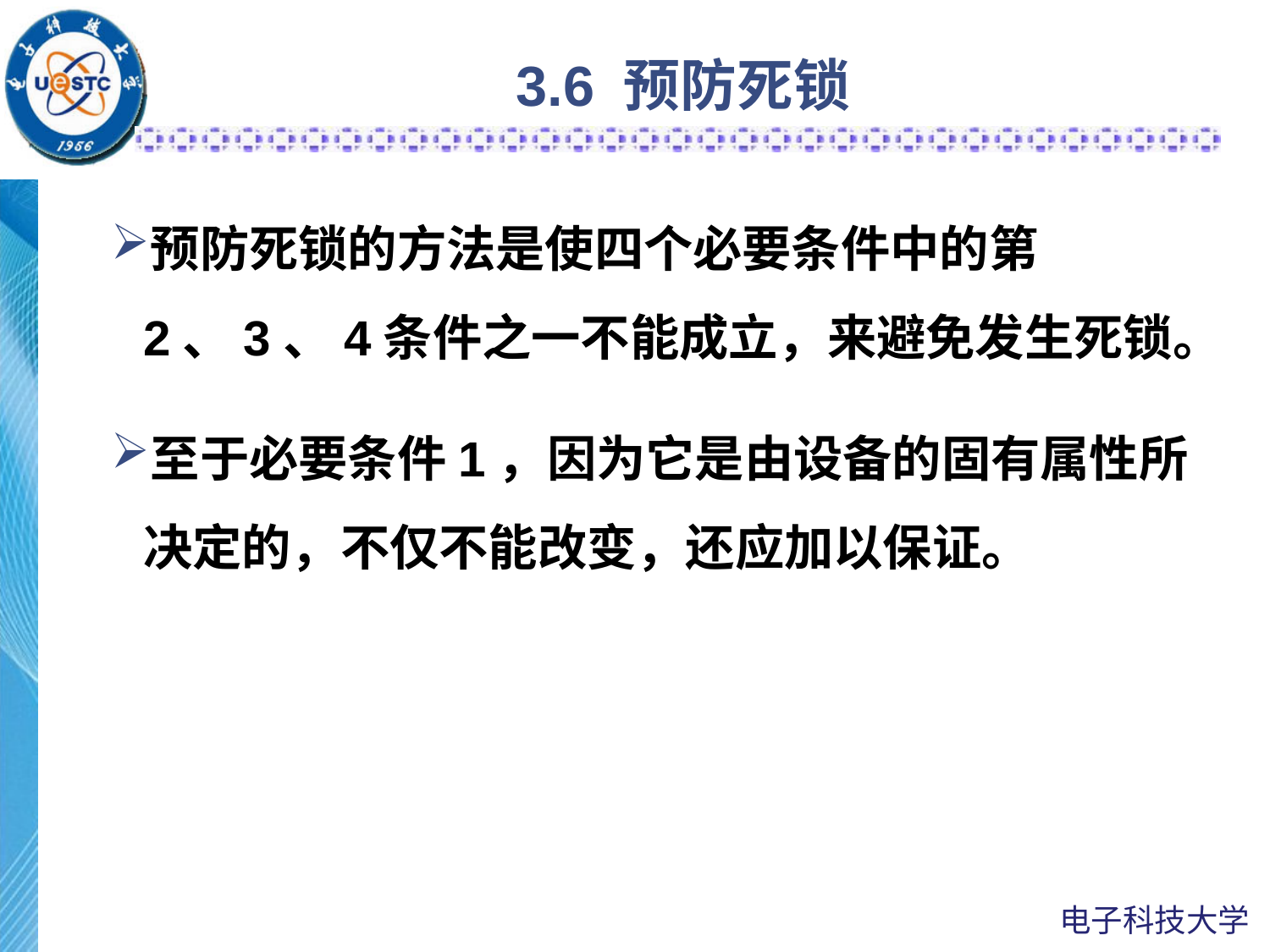

# 3.6 预防死锁
预防死锁的方法是使四个必要条件中的第2、3、4条件之一不能成立，来避免发生死锁。
至于必要条件1，因为它是由设备的固有属性所决定的，不仅不能改变，还应加以保证。